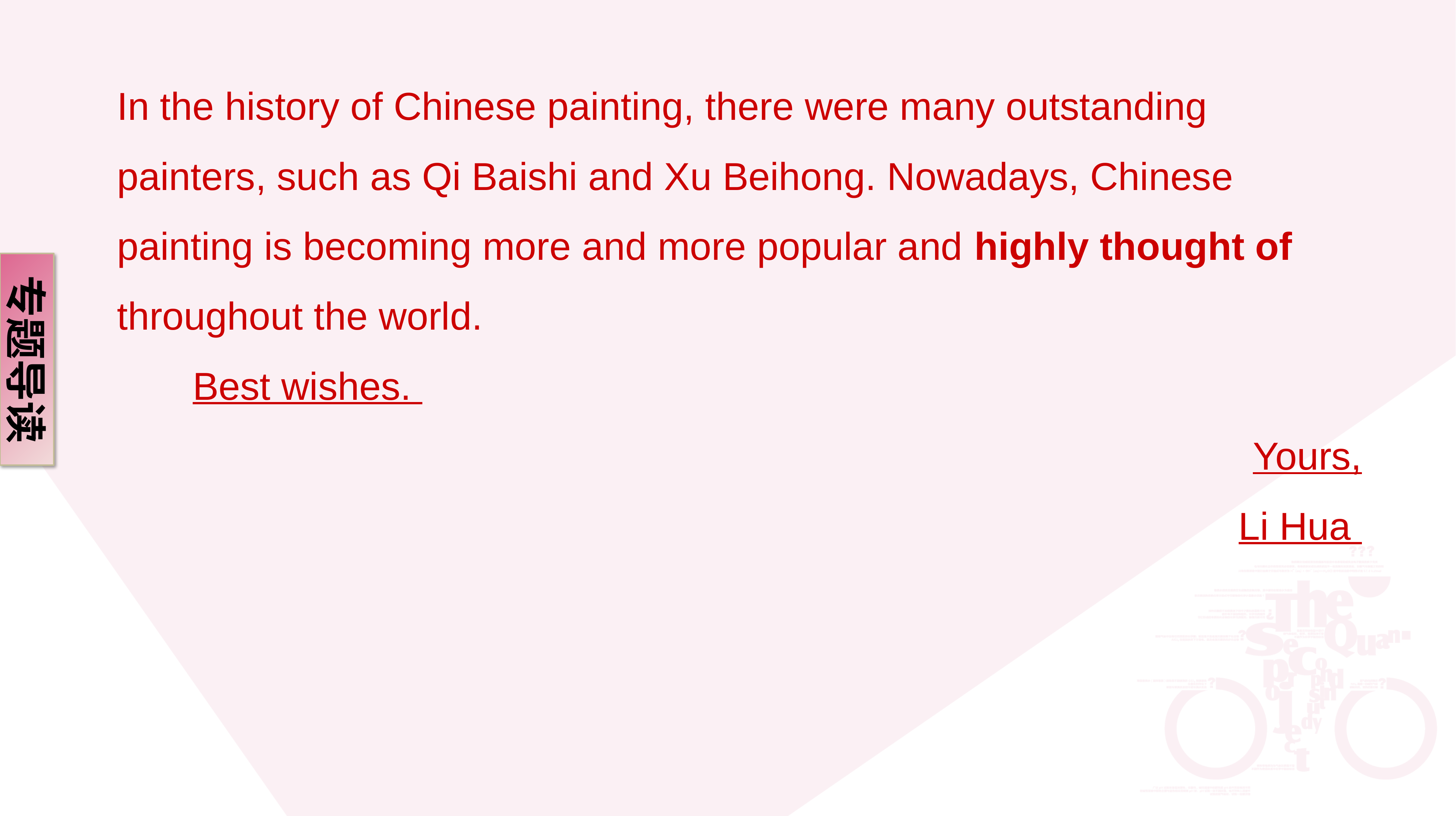

In the history of Chinese painting, there were many outstanding painters, such as Qi Baishi and Xu Beihong. Nowadays, Chinese painting is becoming more and more popular and highly thought of throughout the world.
       Best wishes.
Yours,
Li Hua
专题导读